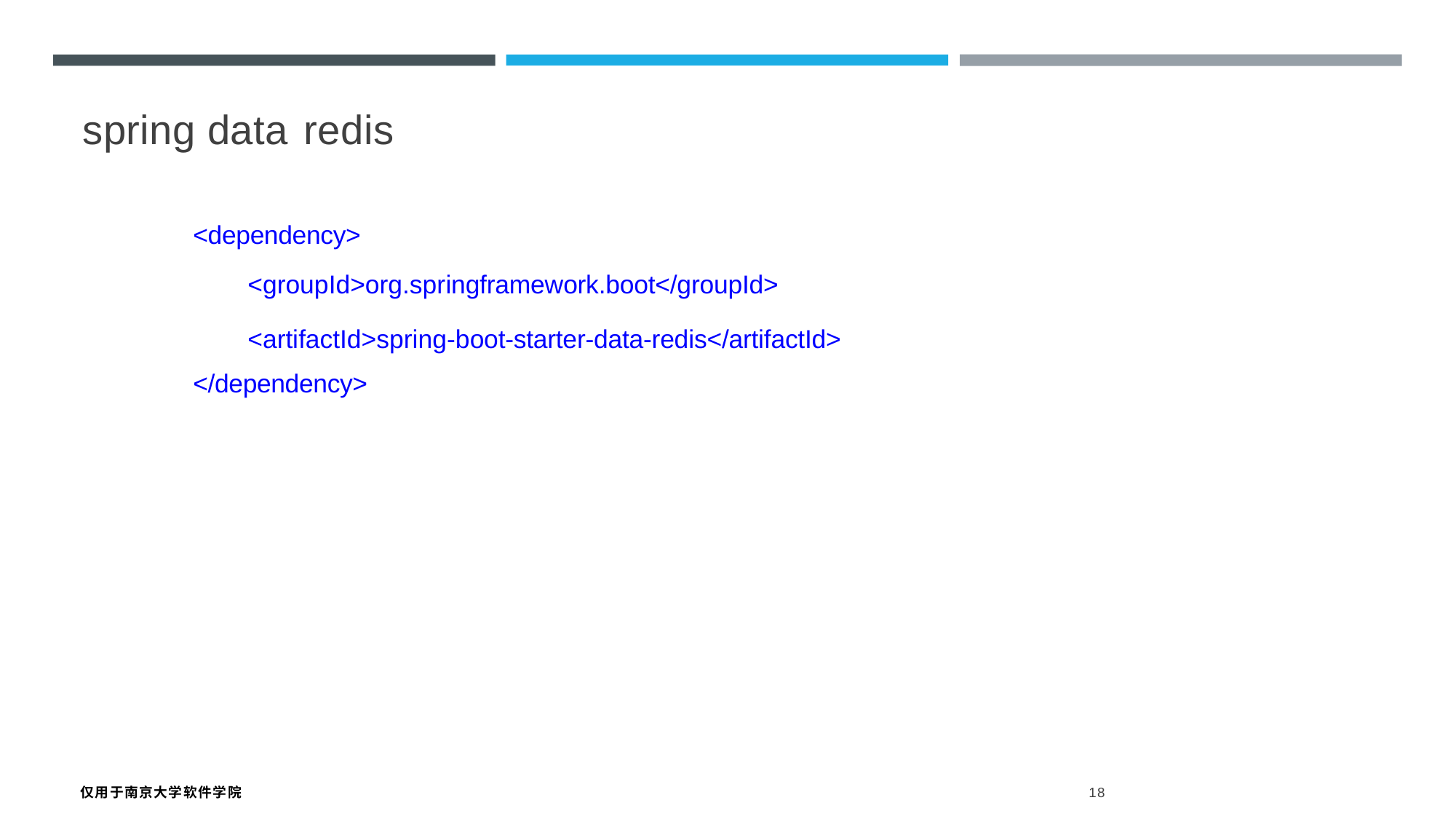

spring data redis

<dependency>
<groupId>org.springframework.boot</groupId>

<artifactId>spring-boot-starter-data-redis</artifactId> </dependency>

仅用于南京大学软件学院                                                                                                                                                                                                                                                                                18